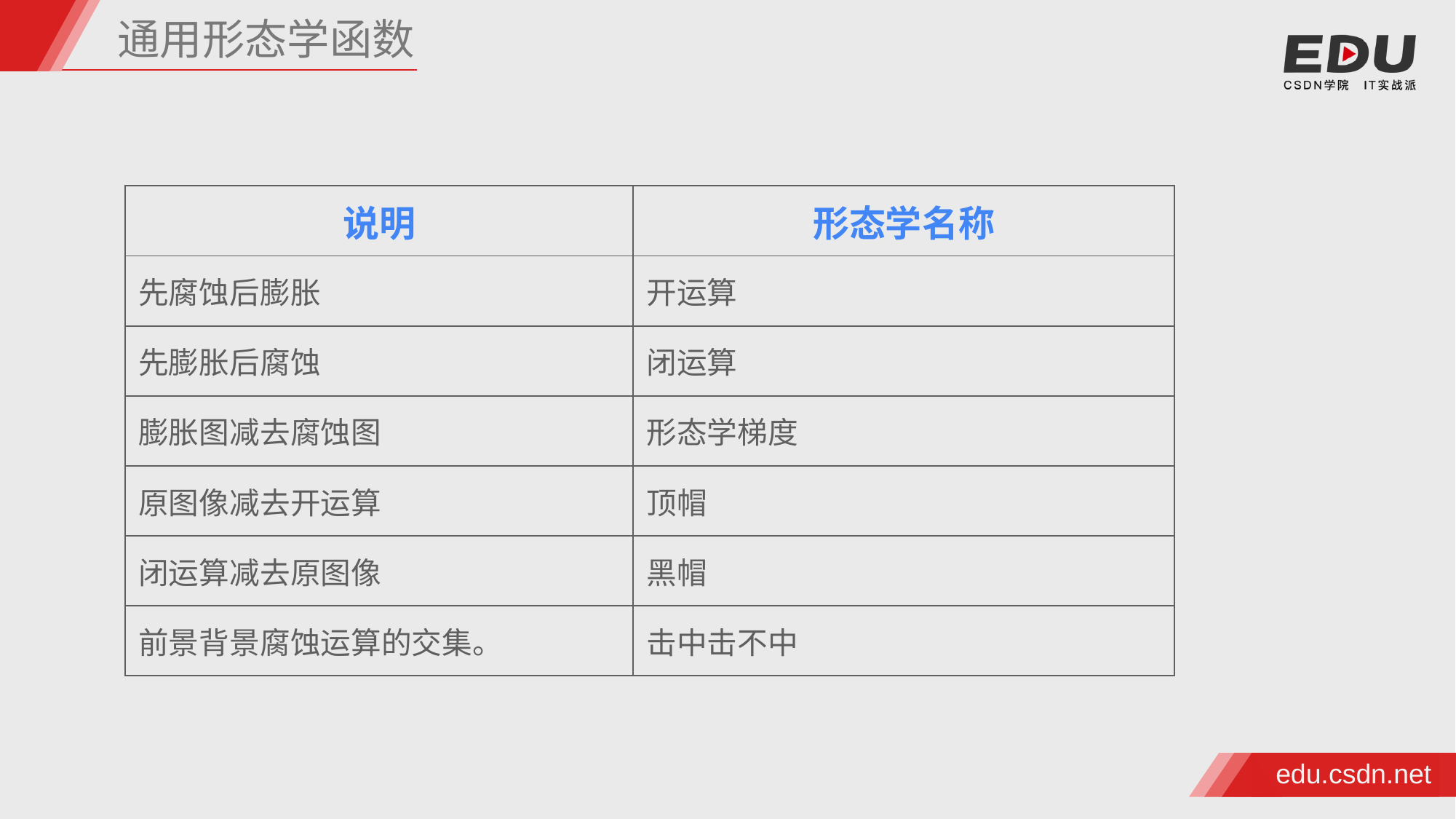

通用形态学函数

| 说明 | 形态学名称 |
| --- | --- |
| 先腐蚀后膨胀 | 开运算 |
| 先膨胀后腐蚀 | 闭运算 |
| 膨胀图减去腐蚀图 | 形态学梯度 |
| 原图像减去开运算 | 顶帽 |
| 闭运算减去原图像 | 黑帽 |
| 前景背景腐蚀运算的交集。 | 击中击不中 |